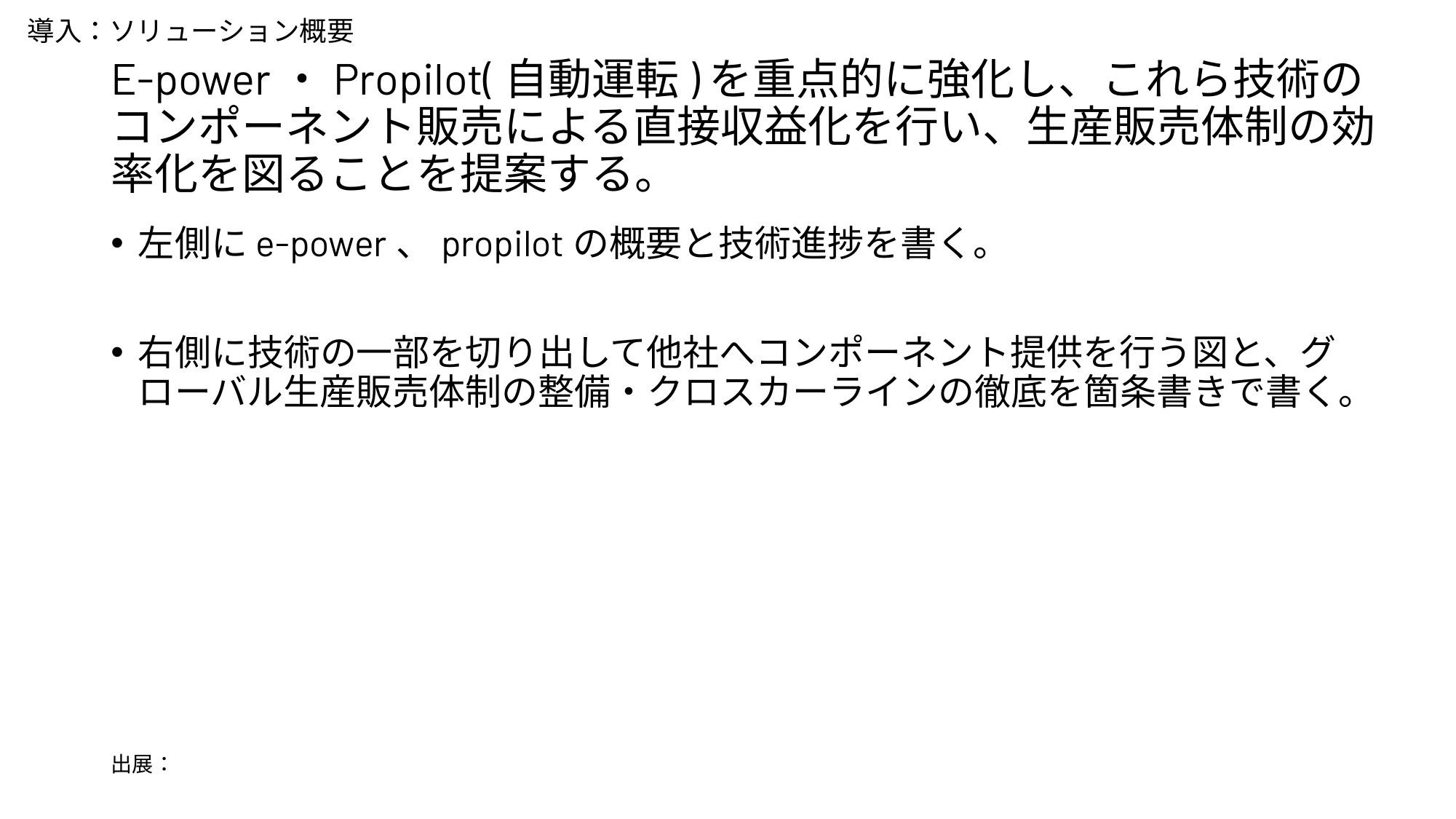

導入：ソリューション概要
# E-power・Propilot(自動運転)を重点的に強化し、これら技術のコンポーネント販売による直接収益化を行い、生産販売体制の効率化を図ることを提案する。
左側にe-power、propilotの概要と技術進捗を書く。

右側に技術の一部を切り出して他社へコンポーネント提供を行う図と、グローバル生産販売体制の整備・クロスカーラインの徹底を箇条書きで書く。
出展：